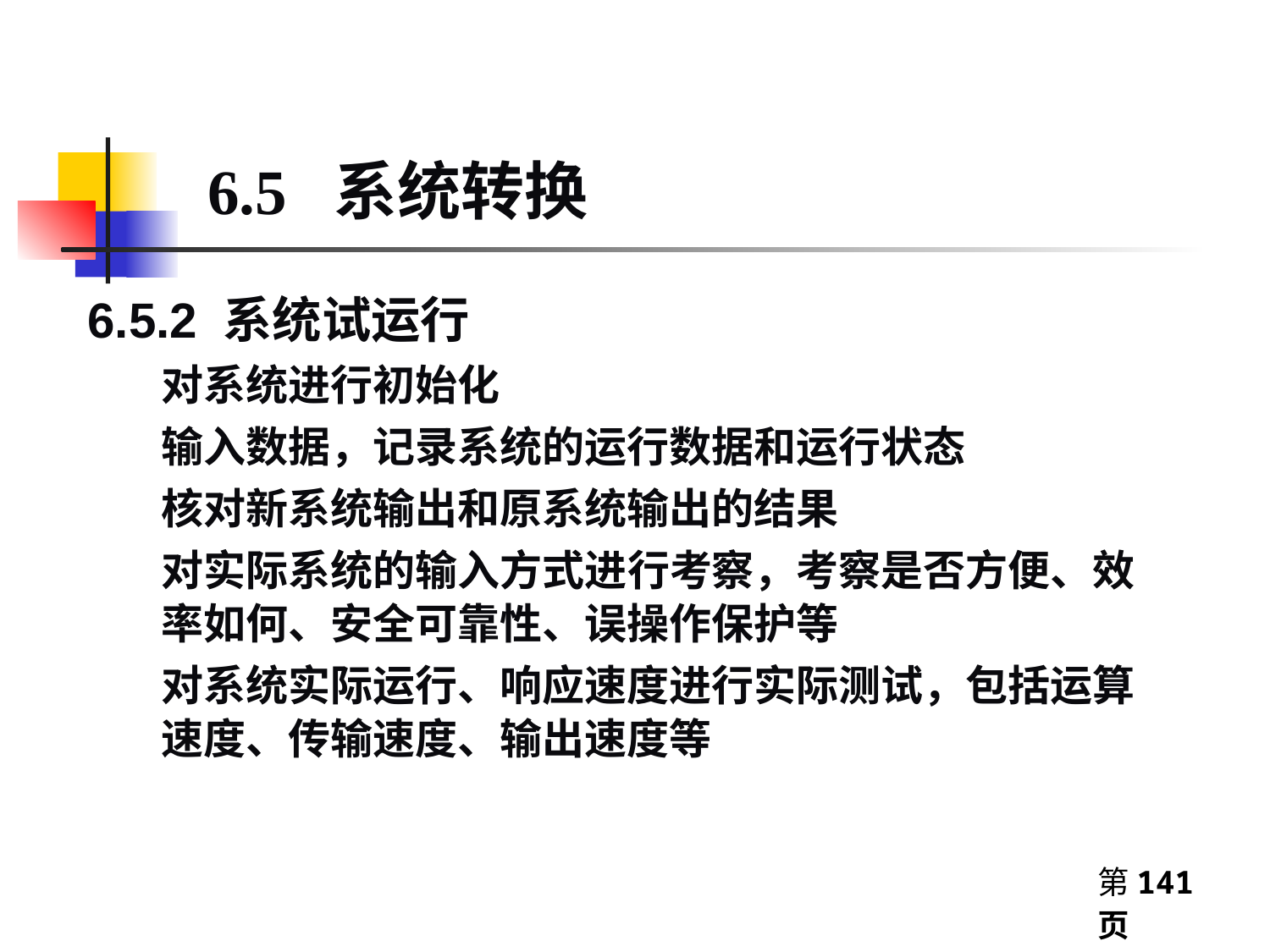

6.5  系统转换
6.5.2 系统试运行
对系统进行初始化
输入数据，记录系统的运行数据和运行状态
核对新系统输出和原系统输出的结果
对实际系统的输入方式进行考察，考察是否方便、效率如何、安全可靠性、误操作保护等
对系统实际运行、响应速度进行实际测试，包括运算速度、传输速度、输出速度等